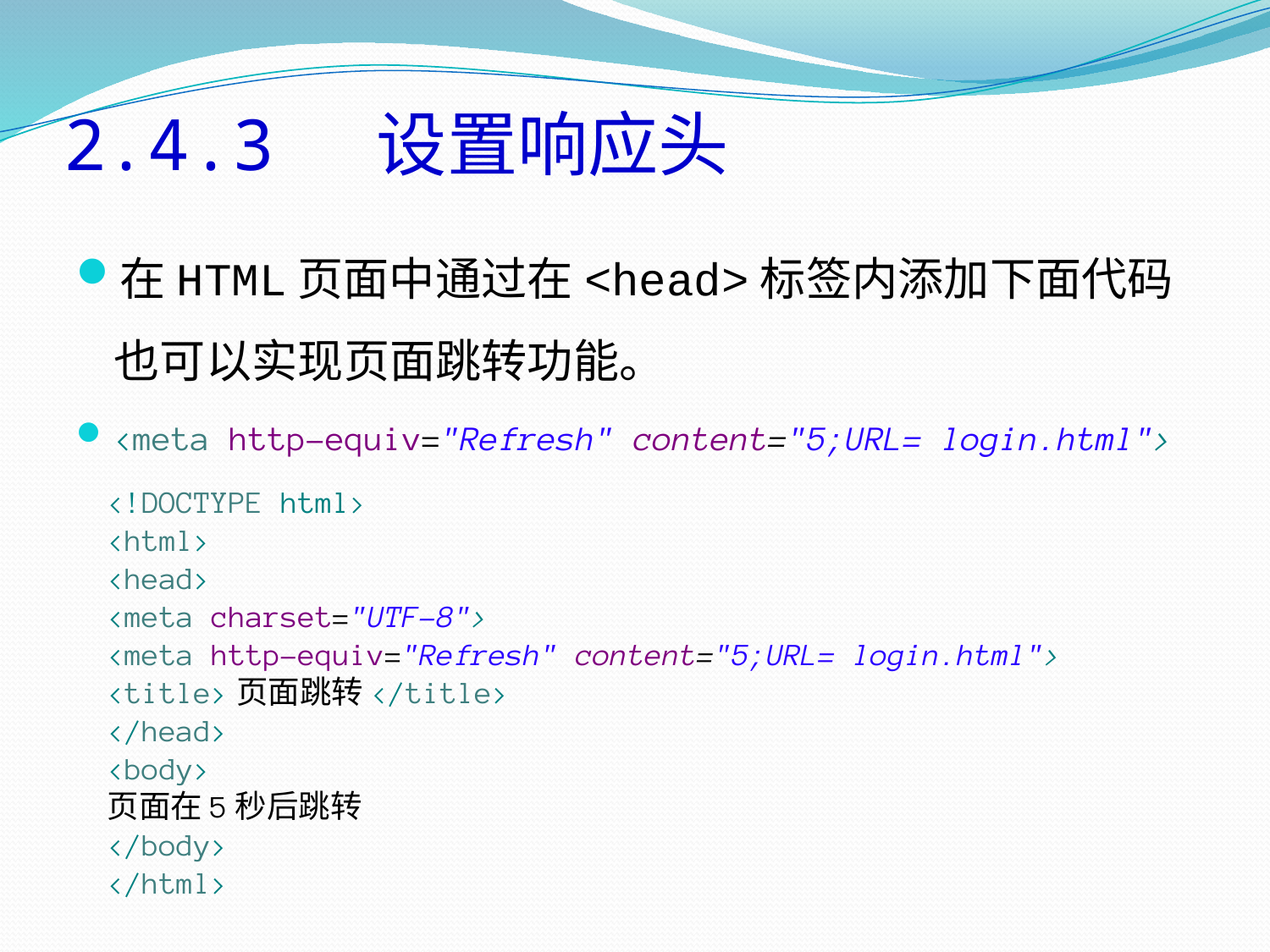

# 2.4.3  设置响应头
在HTML页面中通过在<head>标签内添加下面代码也可以实现页面跳转功能。
<meta http-equiv="Refresh" content="5;URL= login.html">

<!DOCTYPE html>
<html>
<head>
<meta charset="UTF-8">
<meta http-equiv="Refresh" content="5;URL= login.html">
<title>页面跳转</title>
</head>
<body>
页面在5秒后跳转
</body>
</html>